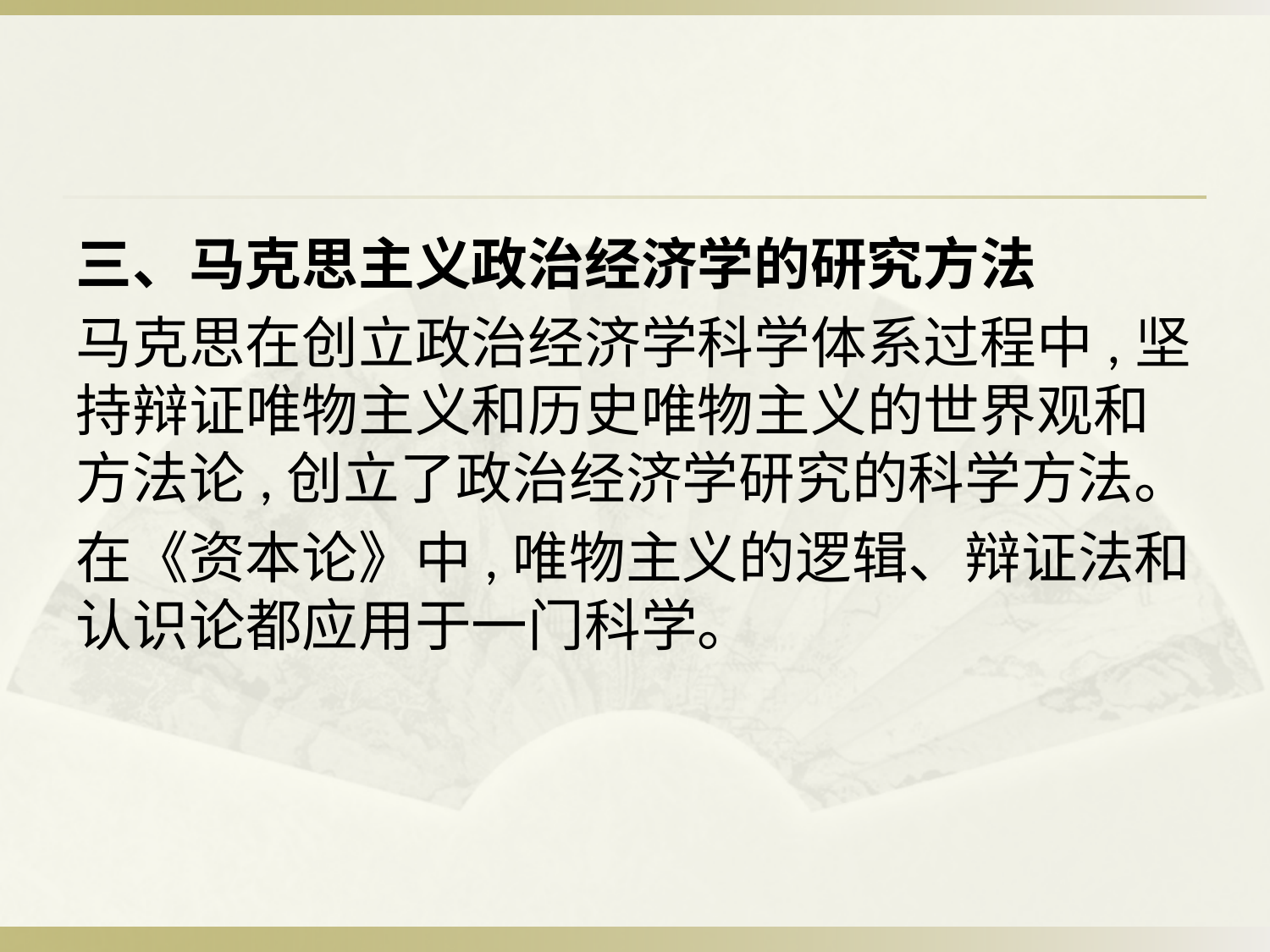

#
三、马克思主义政治经济学的研究方法
马克思在创立政治经济学科学体系过程中,坚持辩证唯物主义和历史唯物主义的世界观和方法论,创立了政治经济学研究的科学方法。
在《资本论》中,唯物主义的逻辑、辩证法和认识论都应用于一门科学。